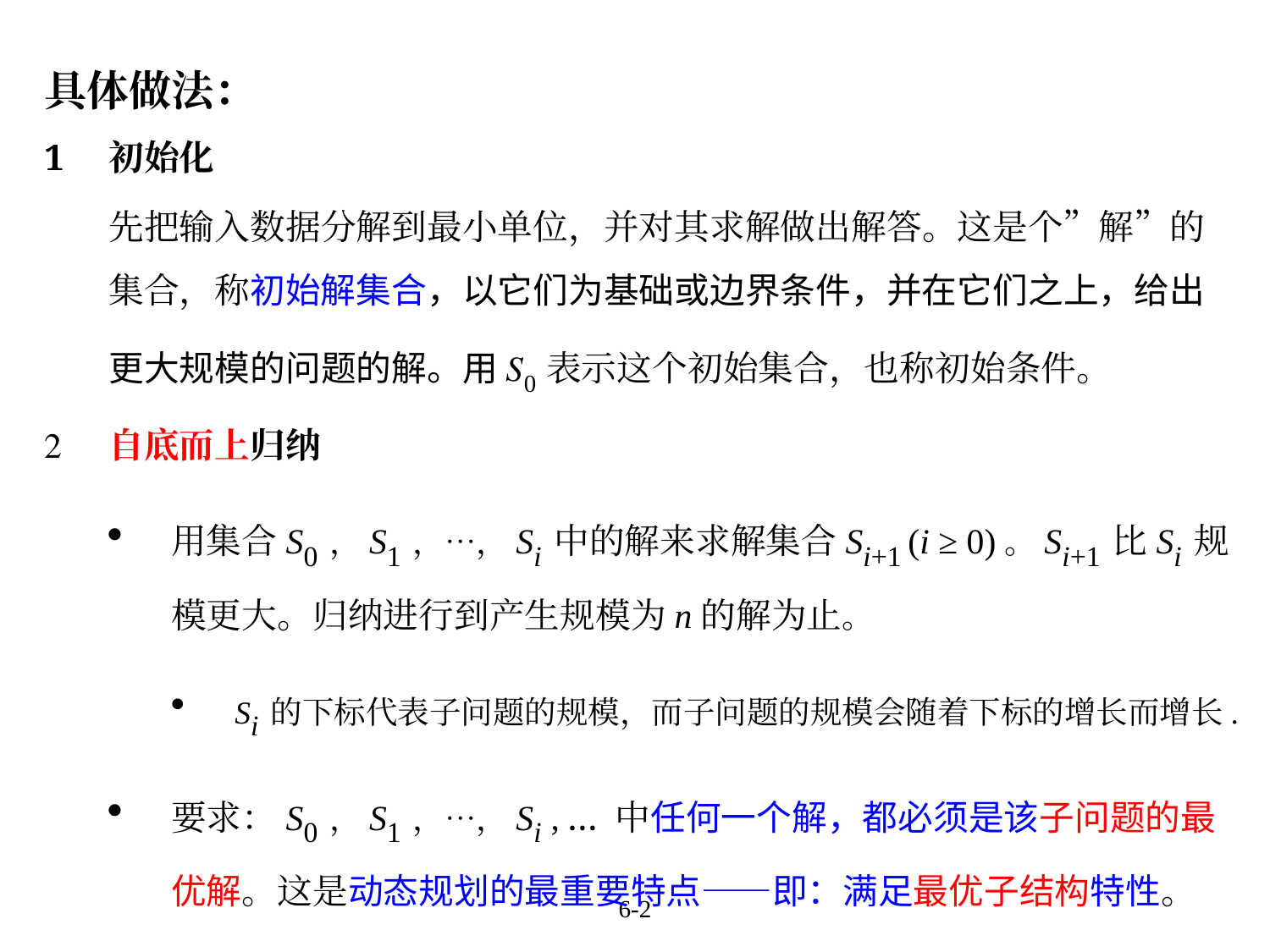

具体做法：
初始化
先把输入数据分解到最小单位，并对其求解做出解答。这是个”解”的集合，称初始解集合，以它们为基础或边界条件，并在它们之上，给出更大规模的问题的解。用S0表示这个初始集合，也称初始条件。
2	自底而上归纳
用集合S0，S1，…，Si 中的解来求解集合Si+1 (i ≥ 0)。Si+1比Si 规模更大。归纳进行到产生规模为n的解为止。
Si的下标代表子问题的规模，而子问题的规模会随着下标的增长而增长.
要求：S0，S1，…，Si  , … 中任何一个解，都必须是该子问题的最优解。这是动态规划的最重要特点——即：满足最优子结构特性。
找出Si+1的解和S0，S1，…，Si 的解之间的关系是关键。表示这个关系的公式称为归纳公式。
6-2